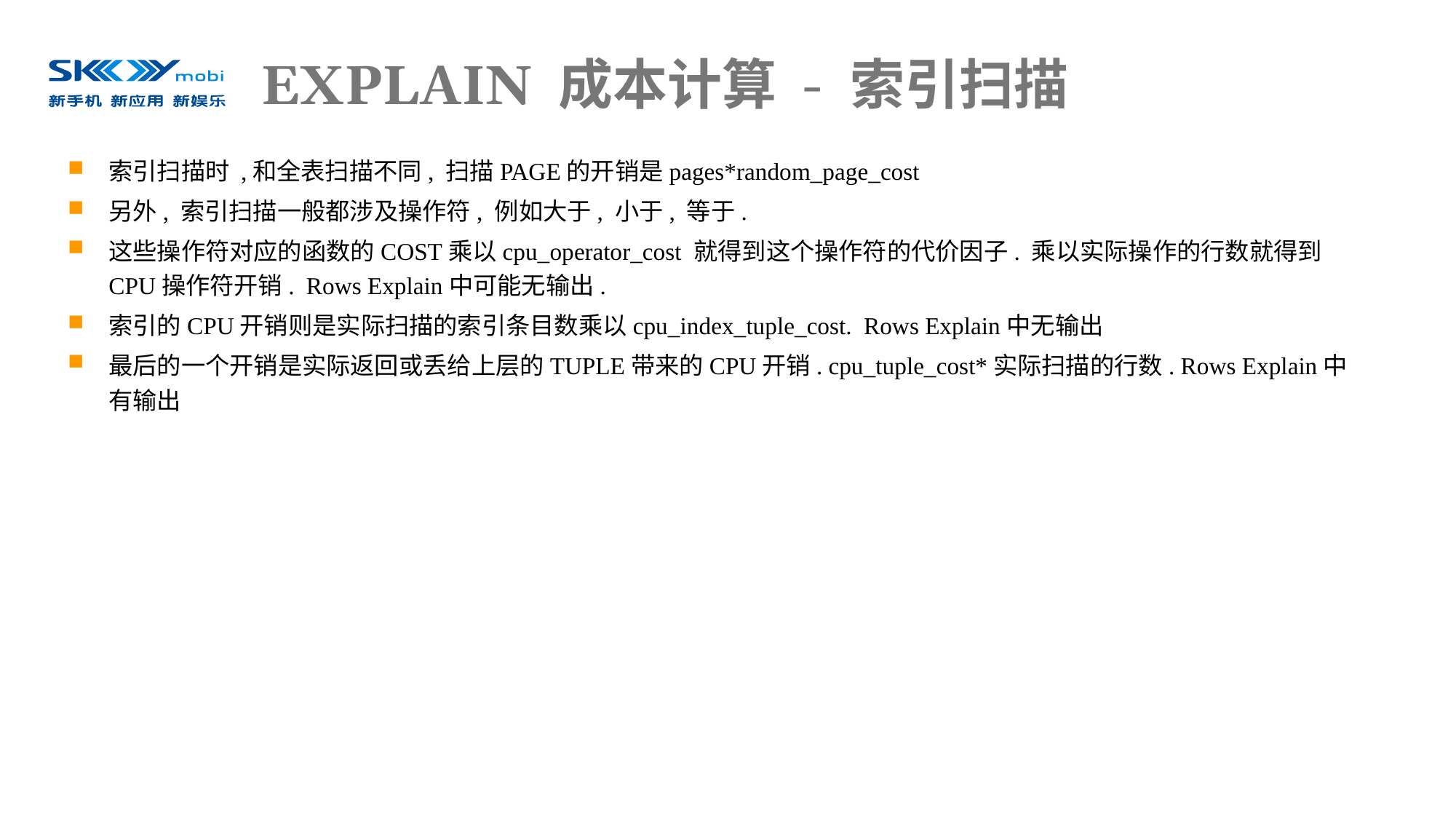

# EXPLAIN 成本计算 - 索引扫描
索引扫描时 ,和全表扫描不同, 扫描PAGE的开销是pages*random_page_cost
另外, 索引扫描一般都涉及操作符, 例如大于, 小于, 等于.
这些操作符对应的函数的COST乘以cpu_operator_cost 就得到这个操作符的代价因子. 乘以实际操作的行数就得到CPU操作符开销.  Rows Explain中可能无输出.
索引的CPU开销则是实际扫描的索引条目数乘以cpu_index_tuple_cost.  Rows Explain中无输出
最后的一个开销是实际返回或丢给上层的TUPLE带来的CPU开销. cpu_tuple_cost*实际扫描的行数. Rows Explain中有输出